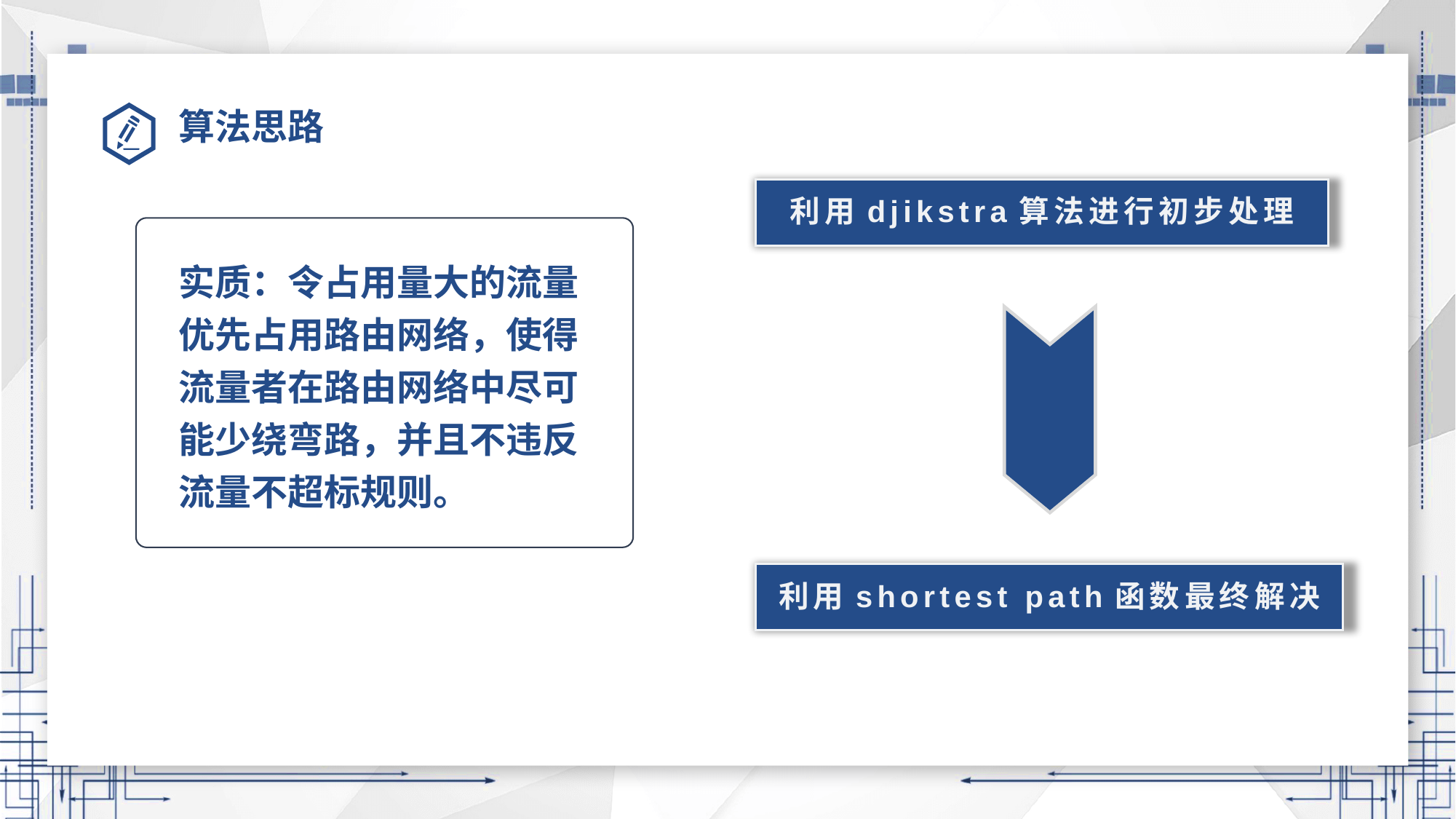

# 算法思路

利用djikstra算法进行初步处理

实质：令占用量大的流量优先占用路由网络，使得流量者在路由网络中尽可能少绕弯路，并且不违反流量不超标规则。

利用shortest path函数最终解决